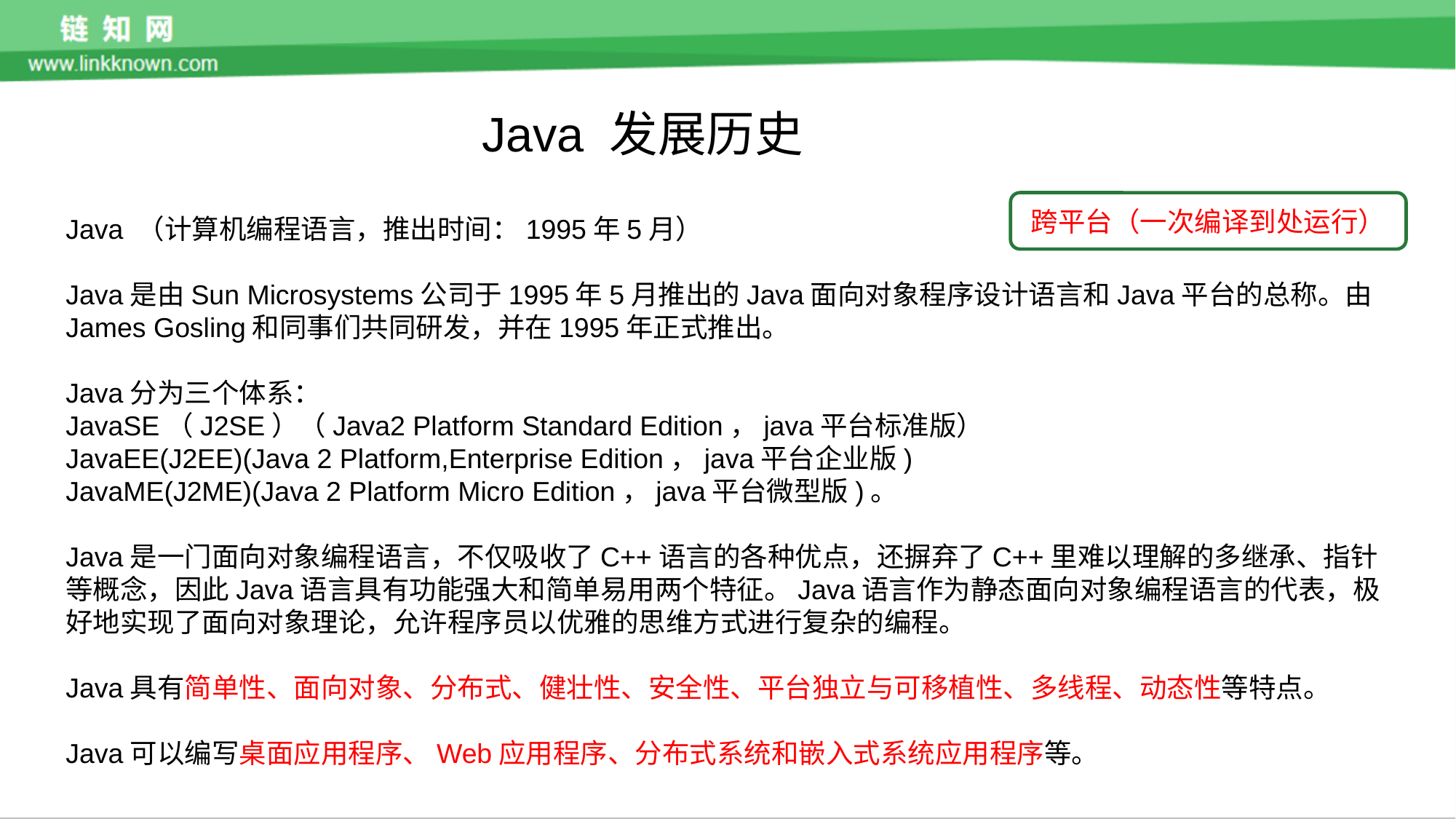

Java 发展历史
跨平台（一次编译到处运行）
Java （计算机编程语言，推出时间：1995年5月）

Java是由Sun Microsystems公司于1995年5月推出的Java面向对象程序设计语言和Java平台的总称。由James Gosling和同事们共同研发，并在1995年正式推出。

Java分为三个体系：
JavaSE（J2SE）（Java2 Platform Standard Edition，java平台标准版）
JavaEE(J2EE)(Java 2 Platform,Enterprise Edition，java平台企业版)
JavaME(J2ME)(Java 2 Platform Micro Edition，java平台微型版)。

Java是一门面向对象编程语言，不仅吸收了C++语言的各种优点，还摒弃了C++里难以理解的多继承、指针等概念，因此Java语言具有功能强大和简单易用两个特征。Java语言作为静态面向对象编程语言的代表，极好地实现了面向对象理论，允许程序员以优雅的思维方式进行复杂的编程。

Java具有简单性、面向对象、分布式、健壮性、安全性、平台独立与可移植性、多线程、动态性等特点。

Java可以编写桌面应用程序、Web应用程序、分布式系统和嵌入式系统应用程序等。